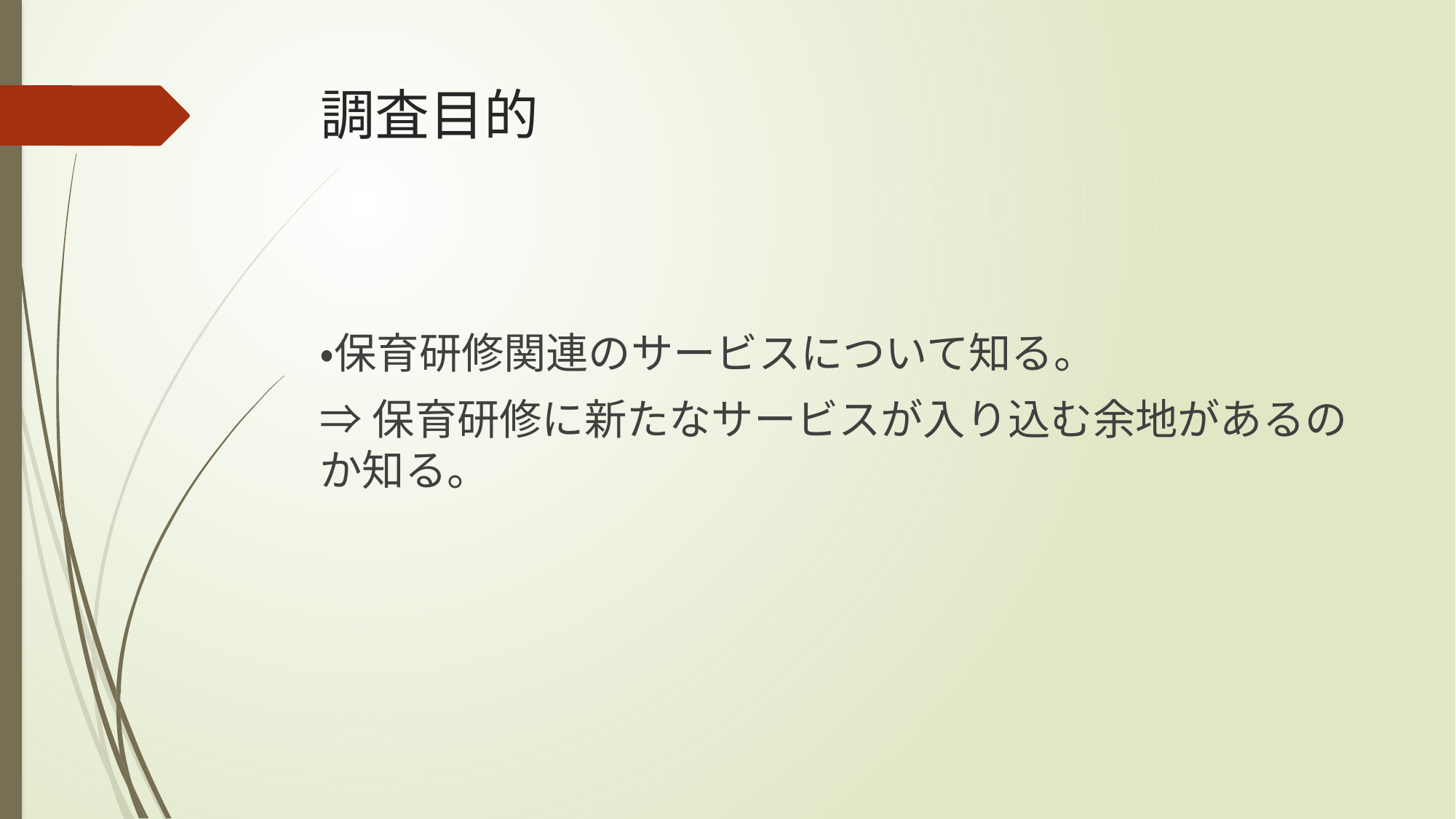

# 調査目的

・保育研修関連のサービスについて知る。
⇒保育研修に新たなサービスが入り込む余地があるのか知る。